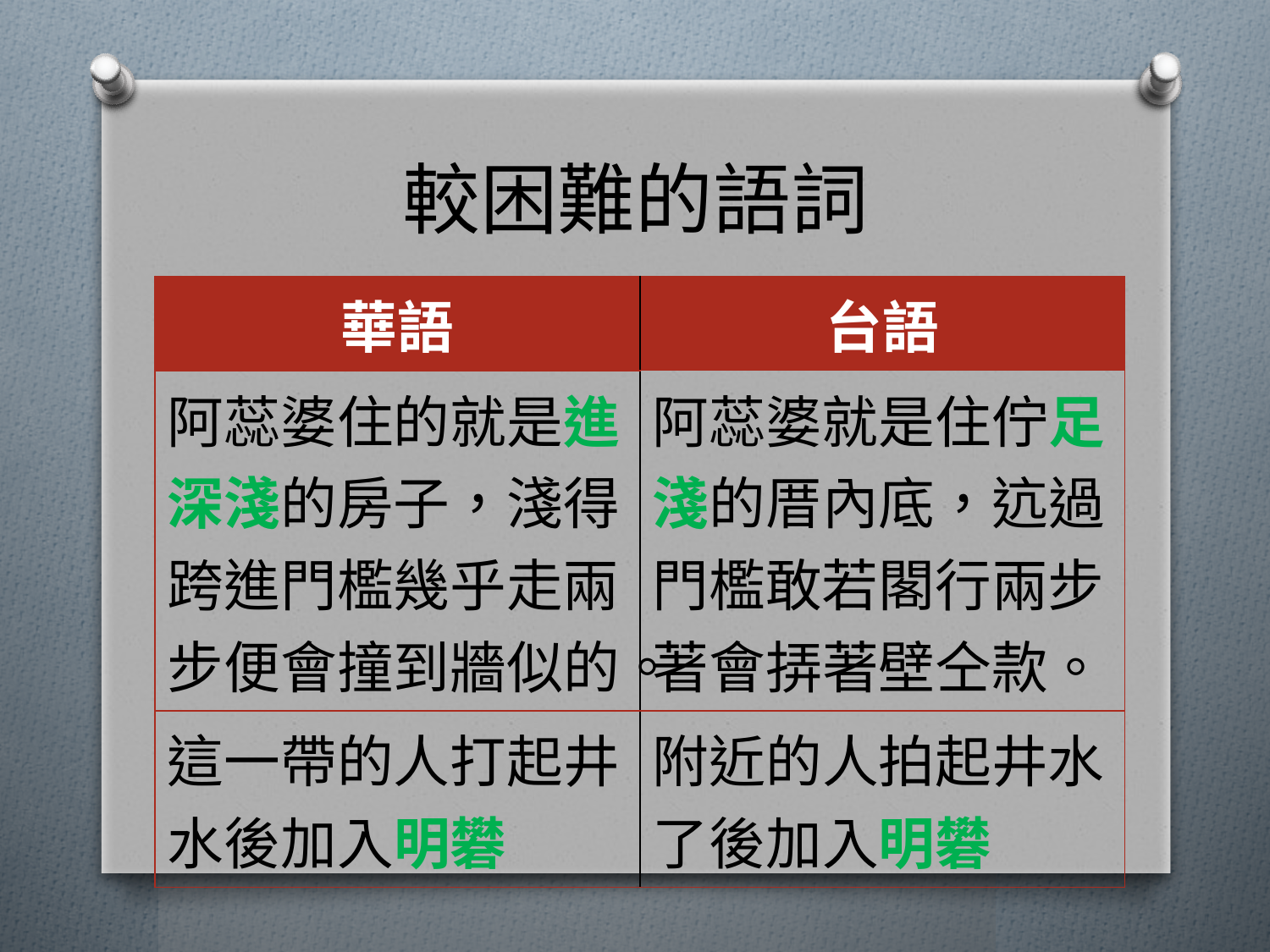

# 較困難的語詞
| 華語 | 台語 |
| --- | --- |
| 阿蕊婆住的就是進深淺的房子，淺得跨進門檻幾乎走兩步便會撞到牆似的。 | 阿蕊婆就是住佇足淺的厝內底，迒過門檻敢若閣行兩步著會挵著壁仝款。 |
| 這一帶的人打起井水後加入明礬 | 附近的人拍起井水了後加入明礬 |